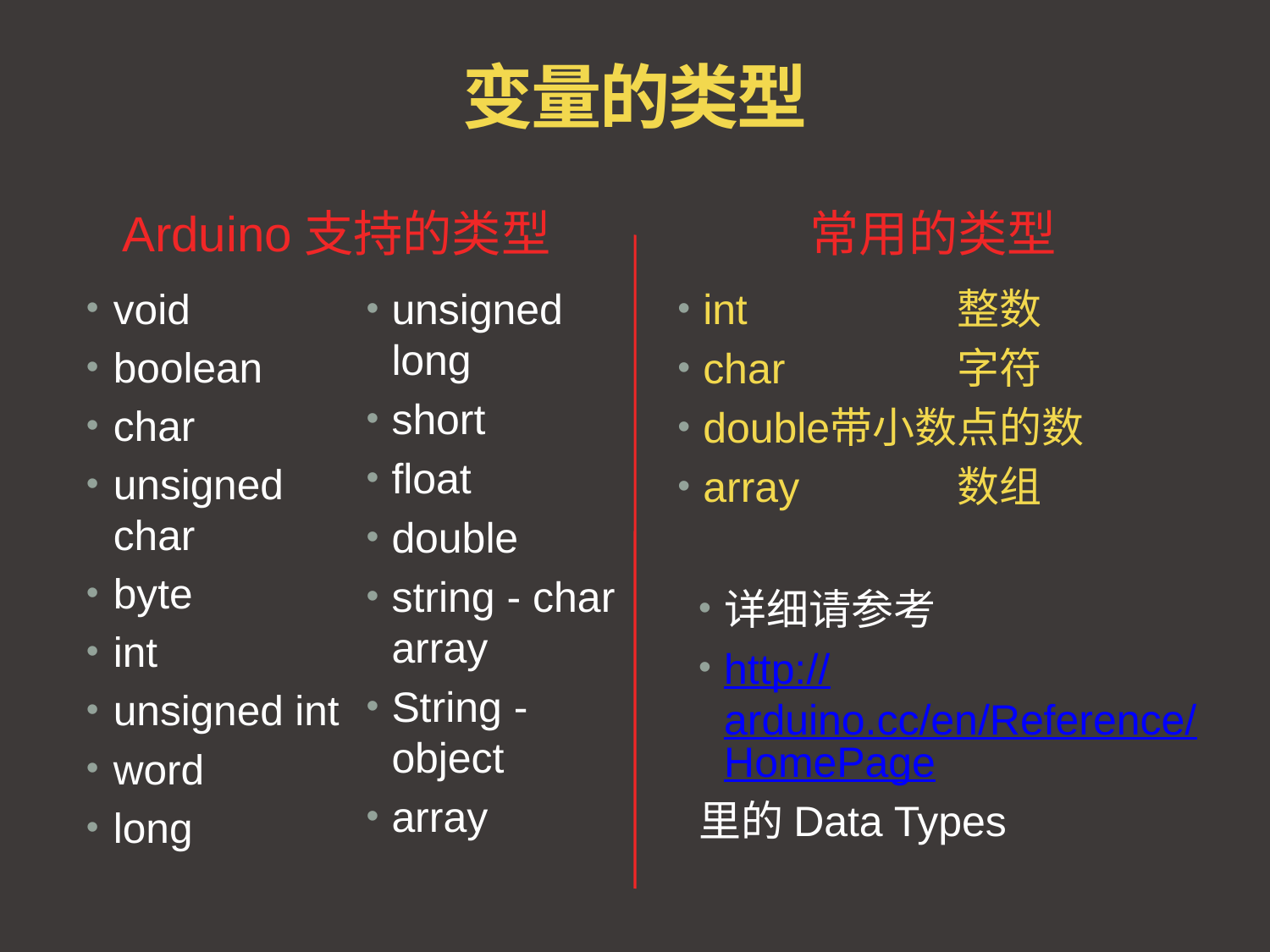

# 变量的类型
Arduino支持的类型
常用的类型
void
boolean
char
unsigned char
byte
int
unsigned int
word
long
unsigned long
short
float
double
string - char array
String - object
array
int		整数
char		字符
double	带小数点的数
array		数组
详细请参考
http://arduino.cc/en/Reference/HomePage
里的Data Types